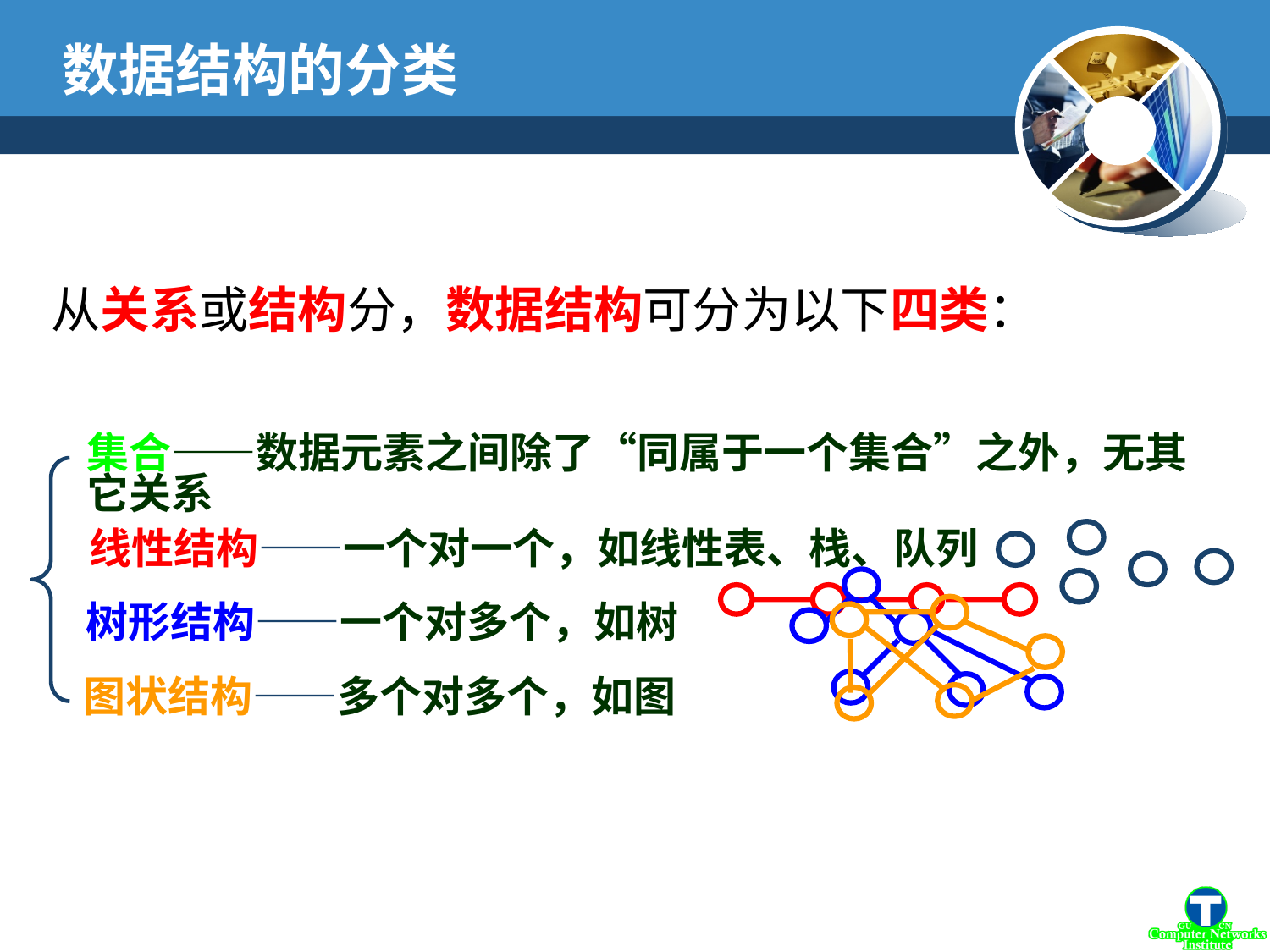

数据结构的分类
  从关系或结构分，数据结构可分为以下四类：
集合——数据元素之间除了“同属于一个集合”之外，无其它关系

线性结构——一个对一个，如线性表、栈、队列

树形结构——一个对多个，如树

图状结构——多个对多个，如图